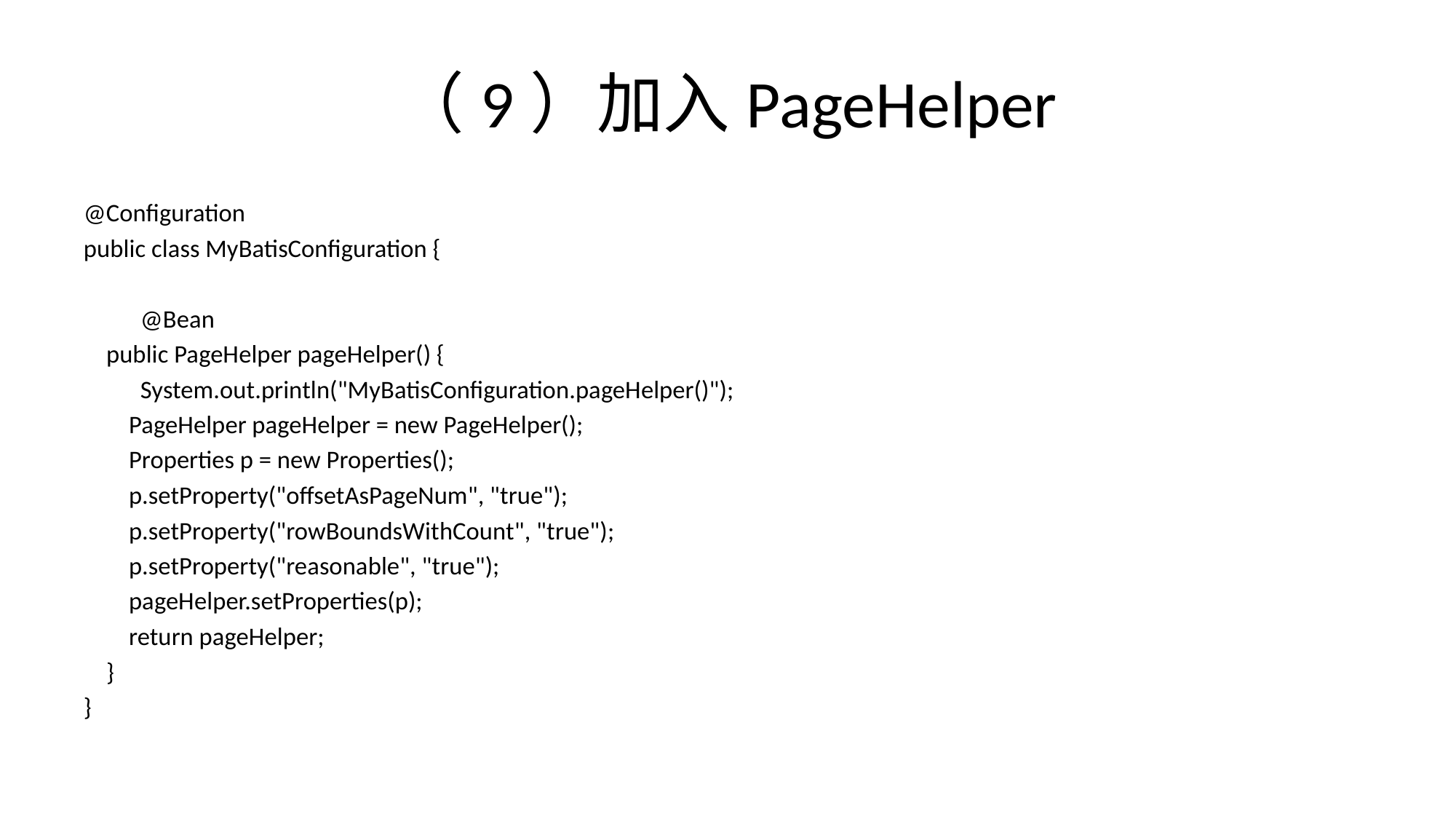

# （9）加入PageHelper
@Configuration
public class MyBatisConfiguration {

	@Bean
    public PageHelper pageHelper() {
		System.out.println("MyBatisConfiguration.pageHelper()");
        PageHelper pageHelper = new PageHelper();
        Properties p = new Properties();
        p.setProperty("offsetAsPageNum", "true");
        p.setProperty("rowBoundsWithCount", "true");
        p.setProperty("reasonable", "true");
        pageHelper.setProperties(p);
        return pageHelper;
    }
}